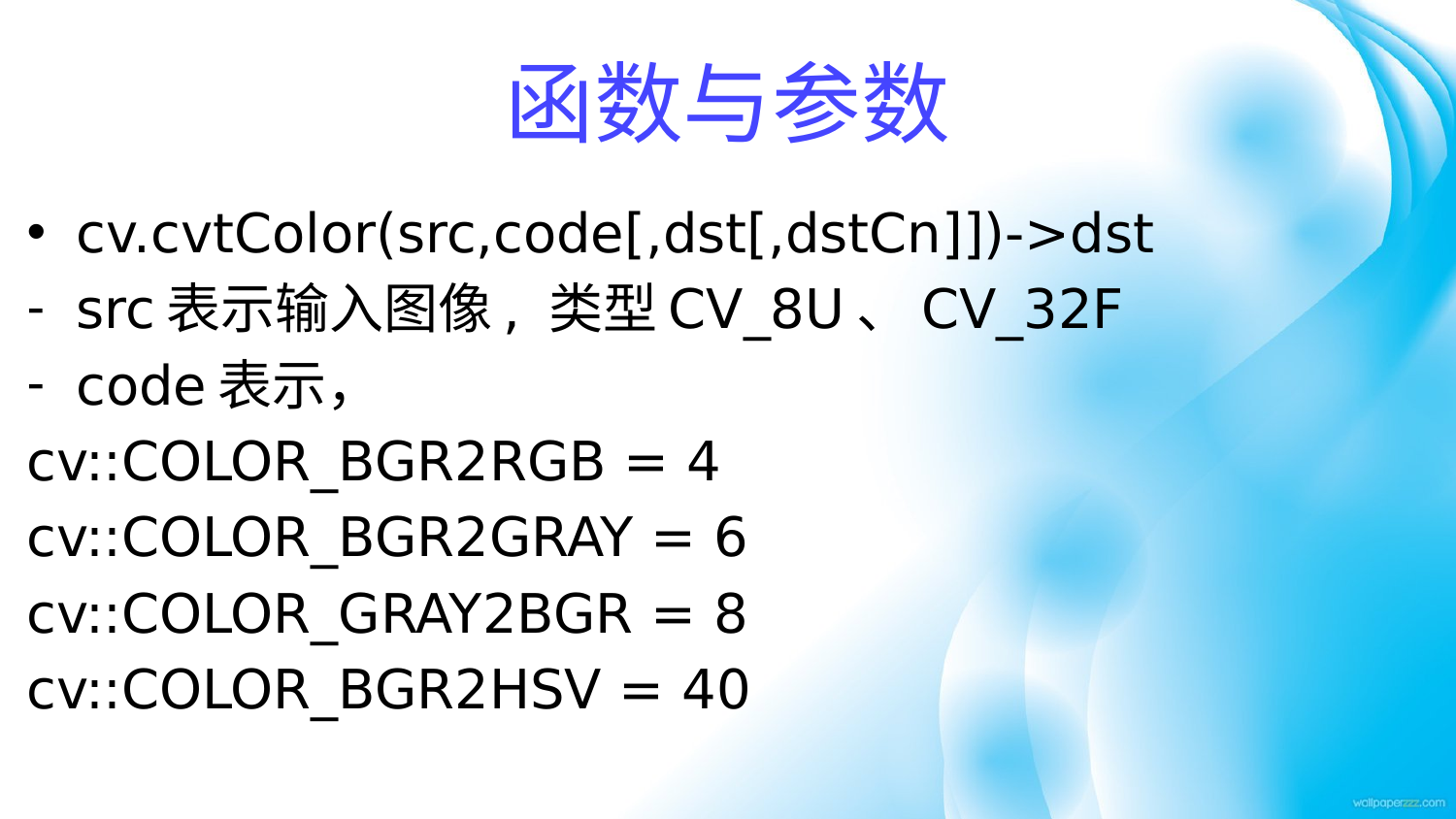

# 函数与参数
cv.cvtColor(src,code[,dst[,dstCn]])->dst
src表示输入图像, 类型CV_8U、CV_32F
code表示，
cv::COLOR_BGR2RGB = 4
cv::COLOR_BGR2GRAY = 6
cv::COLOR_GRAY2BGR = 8
cv::COLOR_BGR2HSV = 40